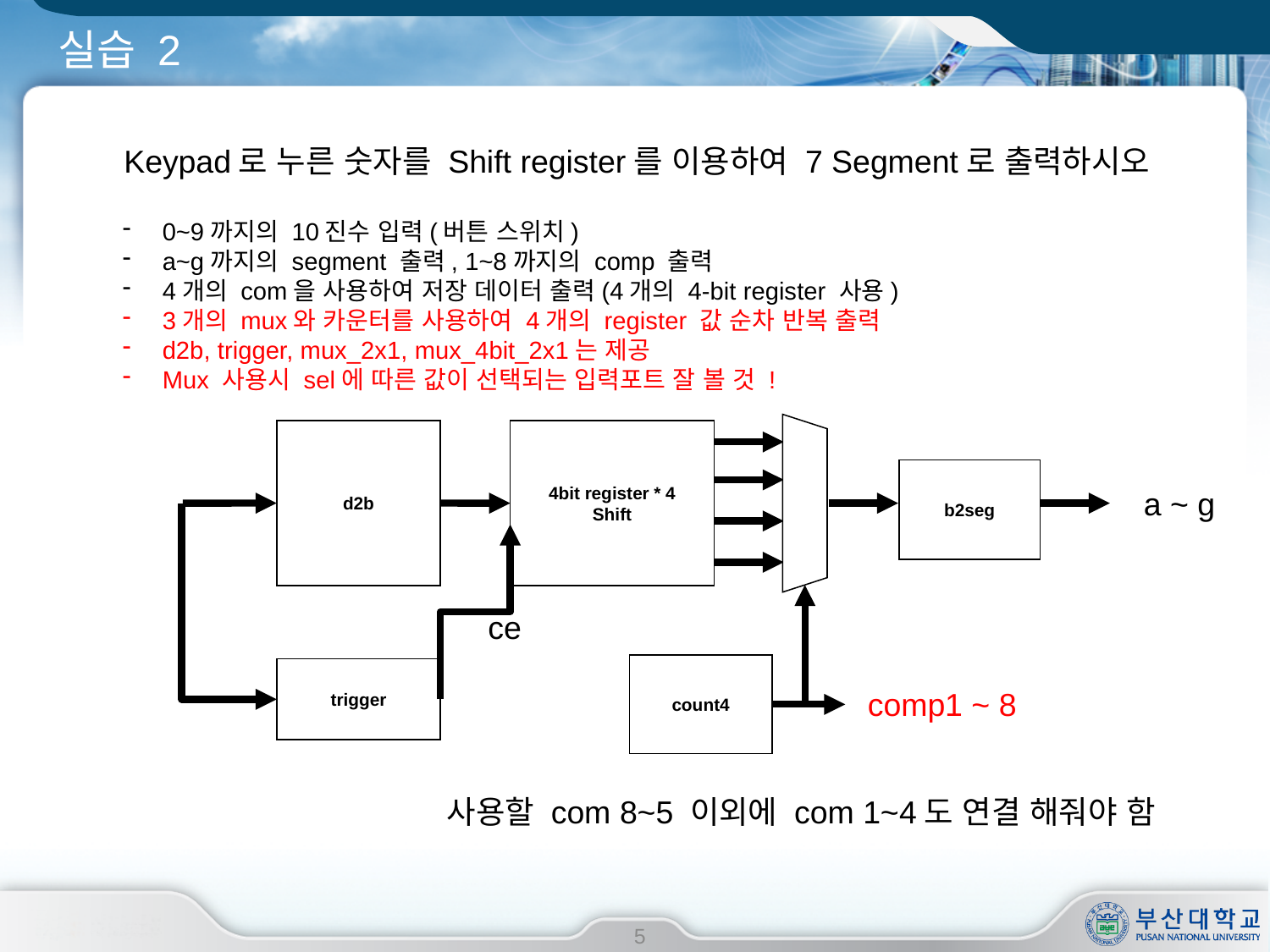

# 실습 2
Keypad로 누른 숫자를 Shift register를 이용하여 7 Segment로 출력하시오
0~9까지의 10진수 입력(버튼 스위치)
a~g까지의 segment 출력, 1~8까지의 comp 출력
4개의 com을 사용하여 저장 데이터 출력(4개의 4-bit register 사용)
3개의 mux와 카운터를 사용하여 4개의 register 값 순차 반복 출력
d2b, trigger, mux_2x1, mux_4bit_2x1는 제공
Mux 사용시 sel에 따른 값이 선택되는 입력포트 잘 볼 것 !
d2b
4bit register * 4
Shift
b2seg
a ~ g

ce
count4
trigger
comp1 ~ 8
사용할 com 8~5 이외에 com 1~4도 연결 해줘야 함
5